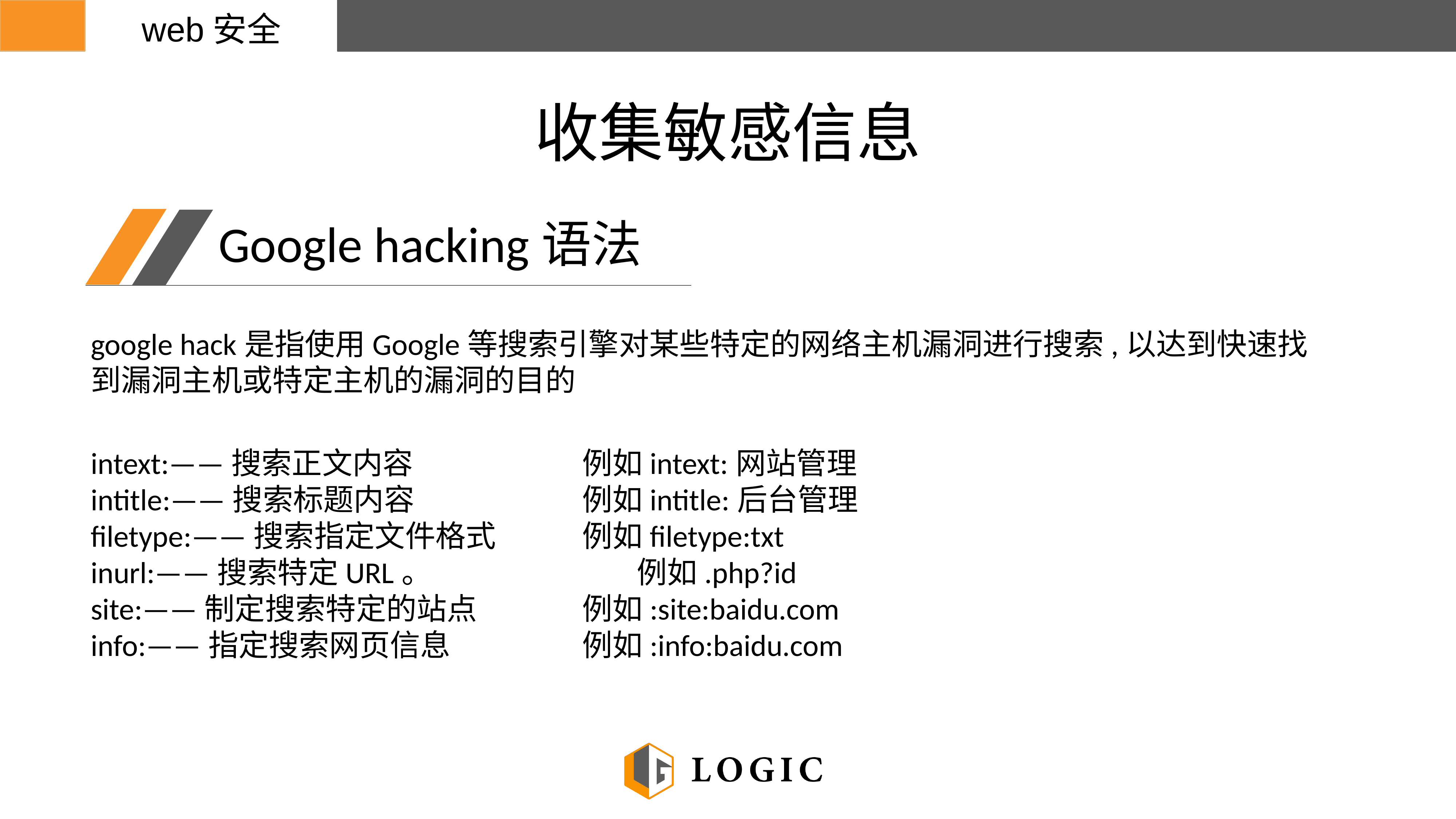

web安全
收集敏感信息

Google hacking语法
google hack是指使用Google等搜索引擎对某些特定的网络主机漏洞进行搜索,以达到快速找到漏洞主机或特定主机的漏洞的目的
intext:——搜索正文内容				例如intext:网站管理
intitle:——搜索标题内容				例如intitle:后台管理
filetype:——搜索指定文件格式 		例如filetype:txt
inurl:——搜索特定URL。				例如.php?id
site:——制定搜索特定的站点 		例如:site:baidu.com
info:——指定搜索网页信息			例如:info:baidu.com